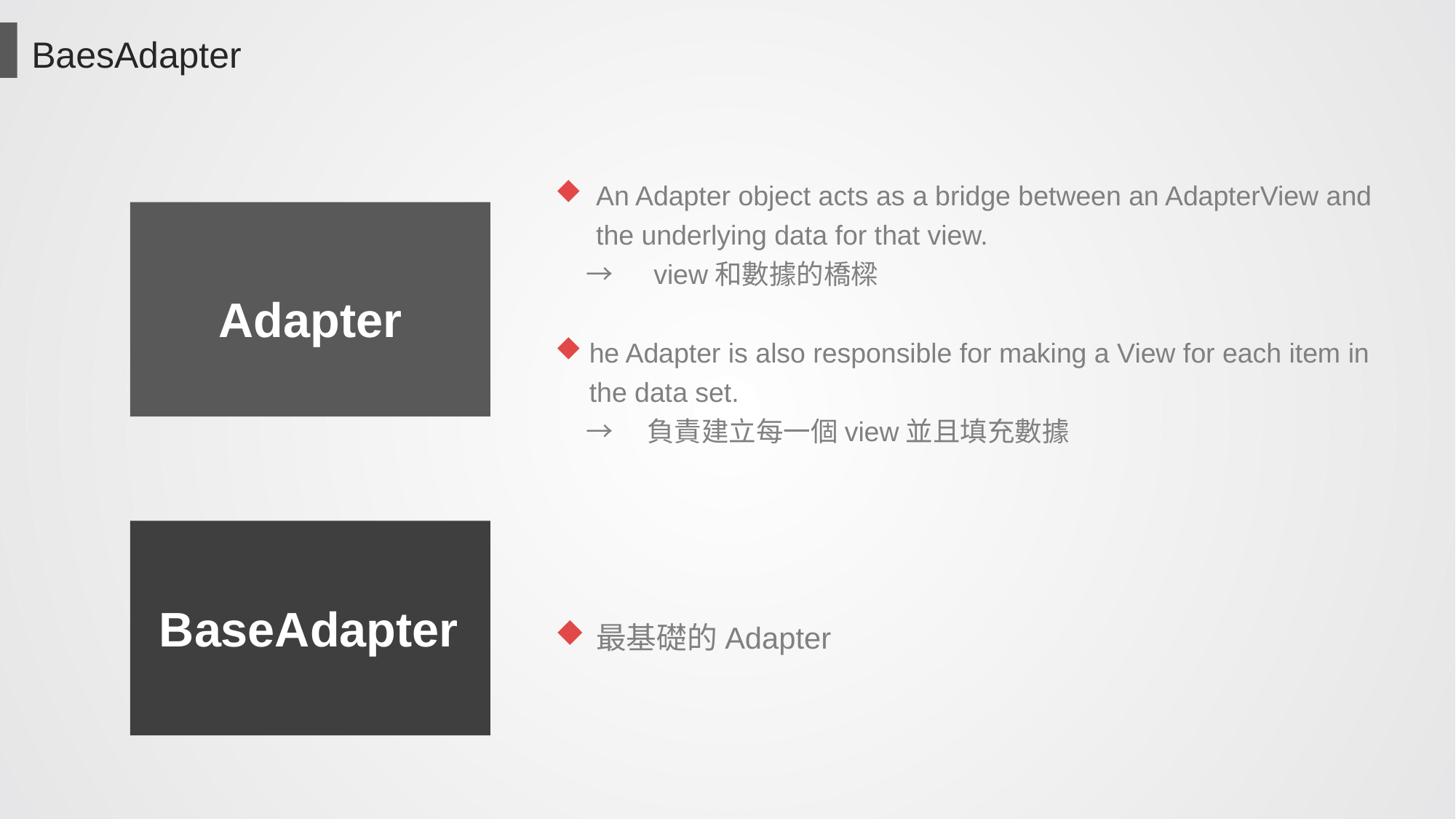

BaesAdapter
An Adapter object acts as a bridge between an AdapterView and the underlying data for that view.
     →　view和數據的橋樑

he Adapter is also responsible for making a View for each item in the data set.
     →　負責建立每一個view並且填充數據

Adapter

BaseAdapter
最基礎的Adapter